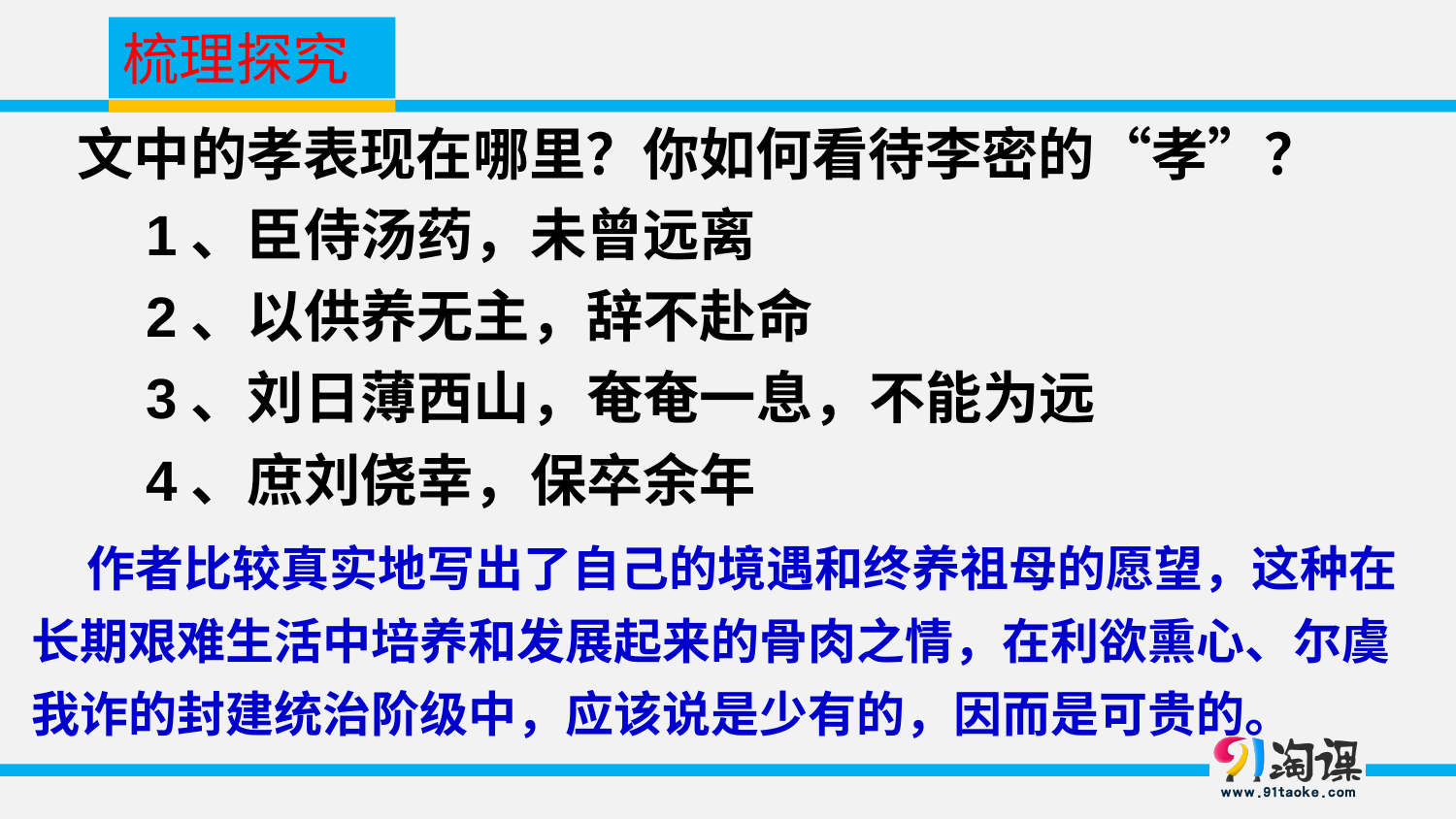

梳理探究
文中的孝表现在哪里？你如何看待李密的“孝”？
1、臣侍汤药，未曾远离
2、以供养无主，辞不赴命
3、刘日薄西山，奄奄一息，不能为远
4、庶刘侥幸，保卒余年
    作者比较真实地写出了自己的境遇和终养祖母的愿望，这种在长期艰难生活中培养和发展起来的骨肉之情，在利欲熏心、尔虞我诈的封建统治阶级中，应该说是少有的，因而是可贵的。